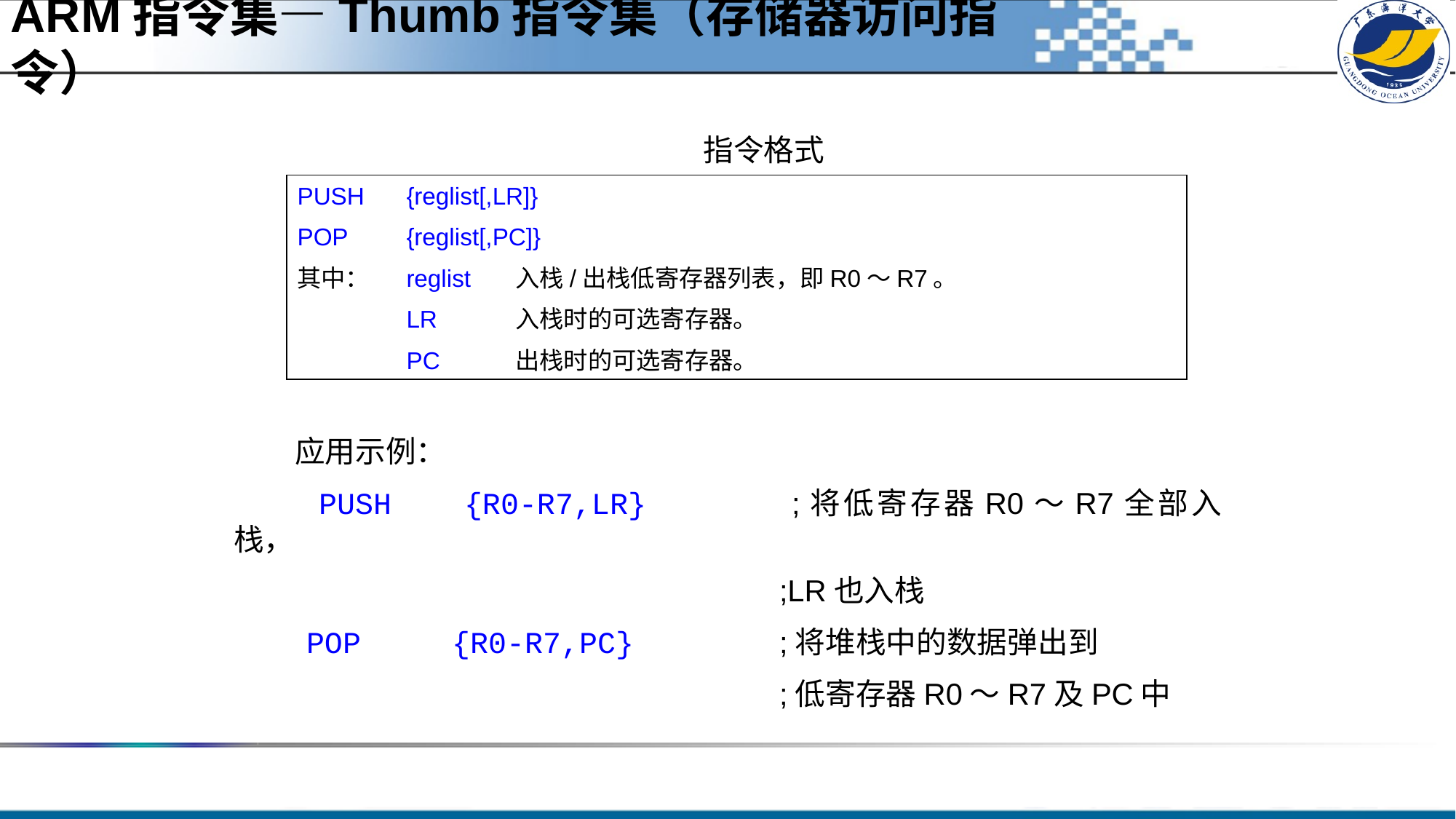

ARM指令集—Thumb指令集（存储器访问指令）
#
指令格式
PUSH	{reglist[,LR]}
POP	{reglist[,PC]}
其中：	reglist	入栈/出栈低寄存器列表，即R0～R7。
	LR	入栈时的可选寄存器。
	PC	出栈时的可选寄存器。
        应用示例：
    PUSH	{R0-R7,LR}		;将低寄存器R0～R7全部入栈，
					;LR也入栈
    POP	{R0-R7,PC}		;将堆栈中的数据弹出到
					;低寄存器R0～R7及PC中